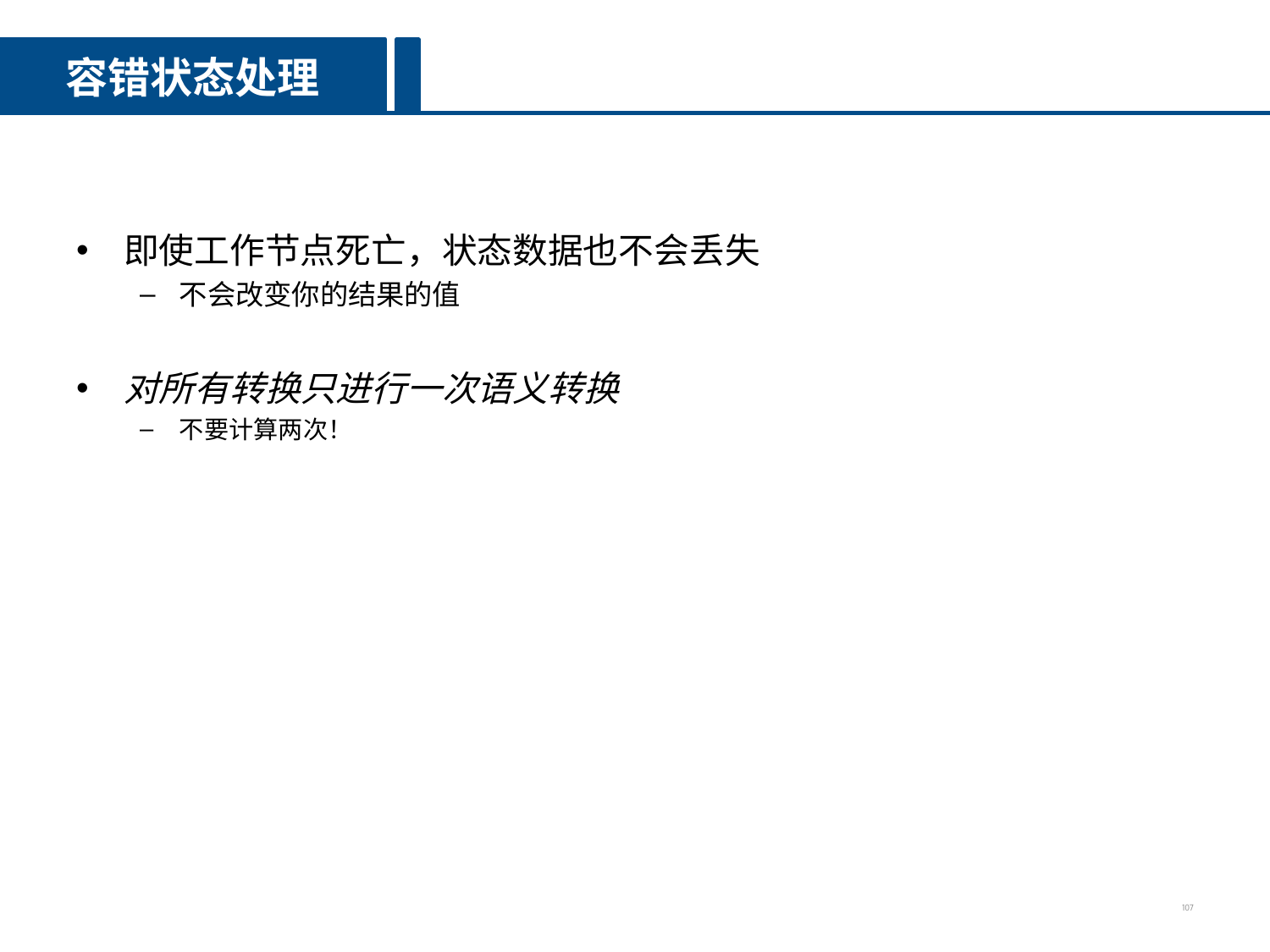

容错状态处理

即使工作节点死亡，状态数据也不会丢失
不会改变你的结果的值

对所有转换只进行一次语义转换
不要计算两次！

107